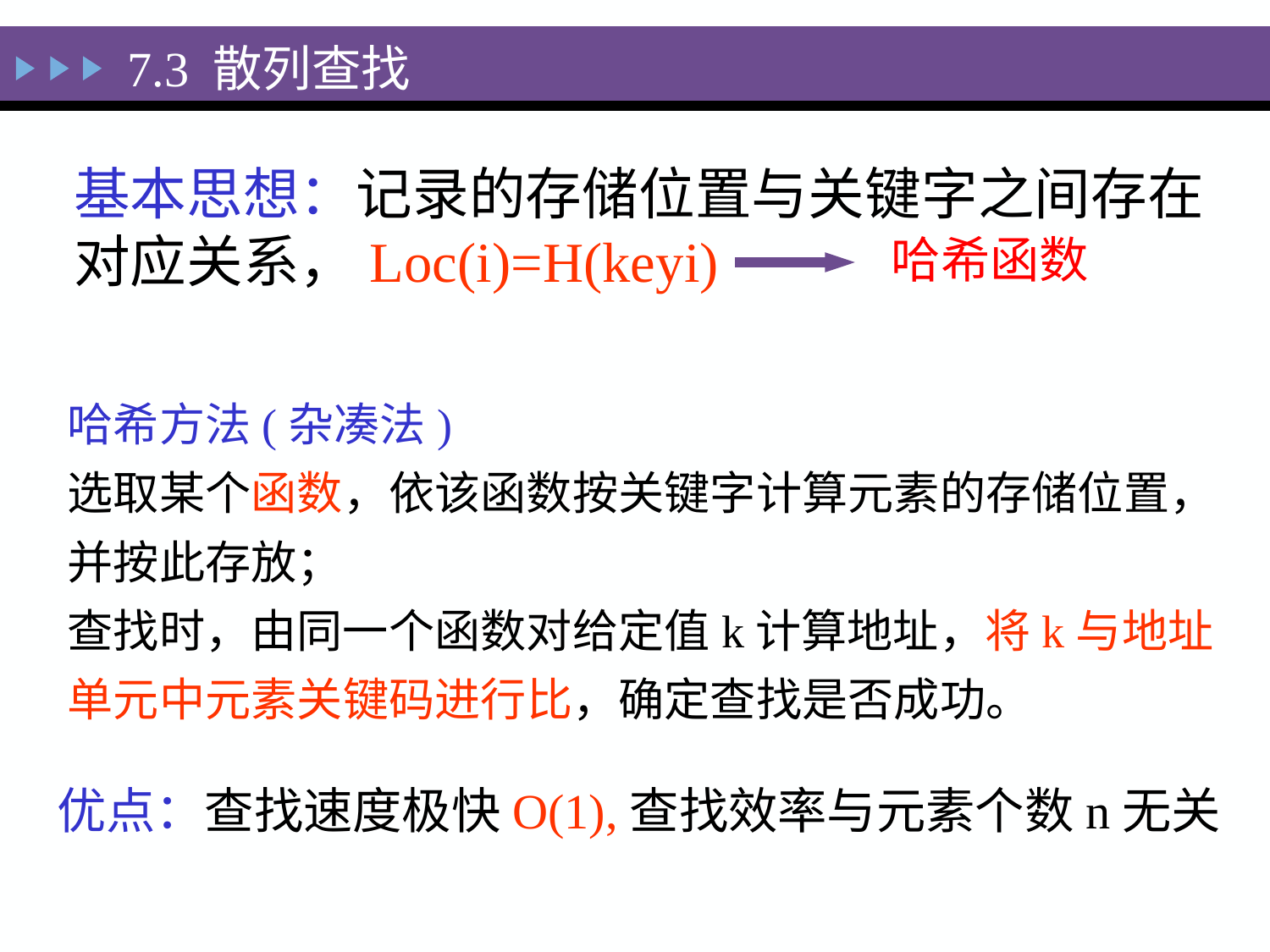

7.3 散列查找
基本思想：记录的存储位置与关键字之间存在对应关系，Loc(i)=H(keyi)
哈希函数

哈希方法(杂凑法)
选取某个函数，依该函数按关键字计算元素的存储位置，并按此存放；
查找时，由同一个函数对给定值k计算地址，将k与地址单元中元素关键码进行比，确定查找是否成功。
   优点：查找速度极快O(1),查找效率与元素个数n无关